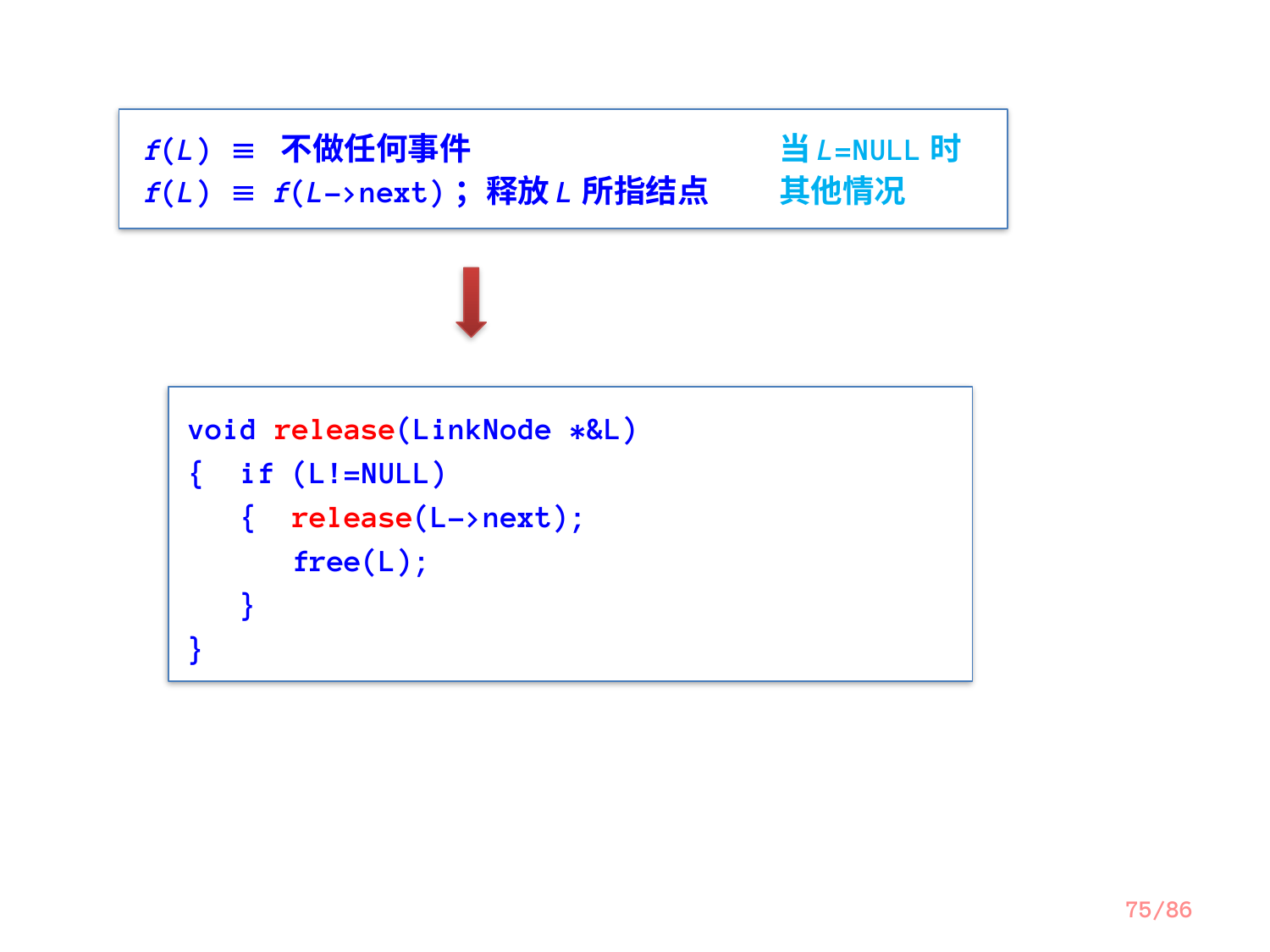

f(L) ≡ 不做任何事件			当L=NULL时
f(L) ≡ f(L->next)；释放L所指结点	其他情况

void release(LinkNode *&L)
{  if (L!=NULL)
   {  release(L->next);
      free(L);
   }
}
75/86